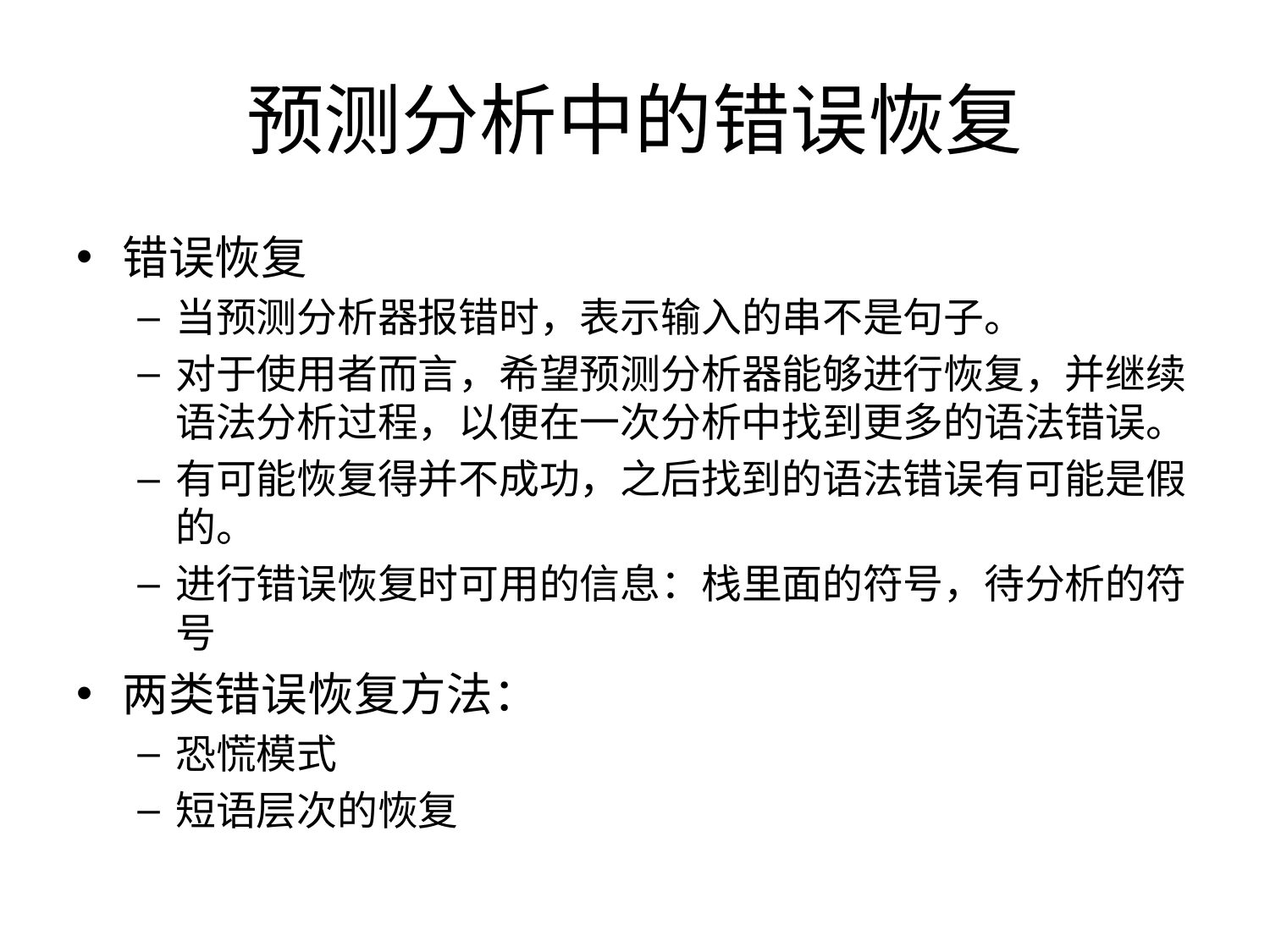

# 预测分析中的错误恢复
错误恢复
当预测分析器报错时，表示输入的串不是句子。
对于使用者而言，希望预测分析器能够进行恢复，并继续语法分析过程，以便在一次分析中找到更多的语法错误。
有可能恢复得并不成功，之后找到的语法错误有可能是假的。
进行错误恢复时可用的信息：栈里面的符号，待分析的符号
两类错误恢复方法：
恐慌模式
短语层次的恢复